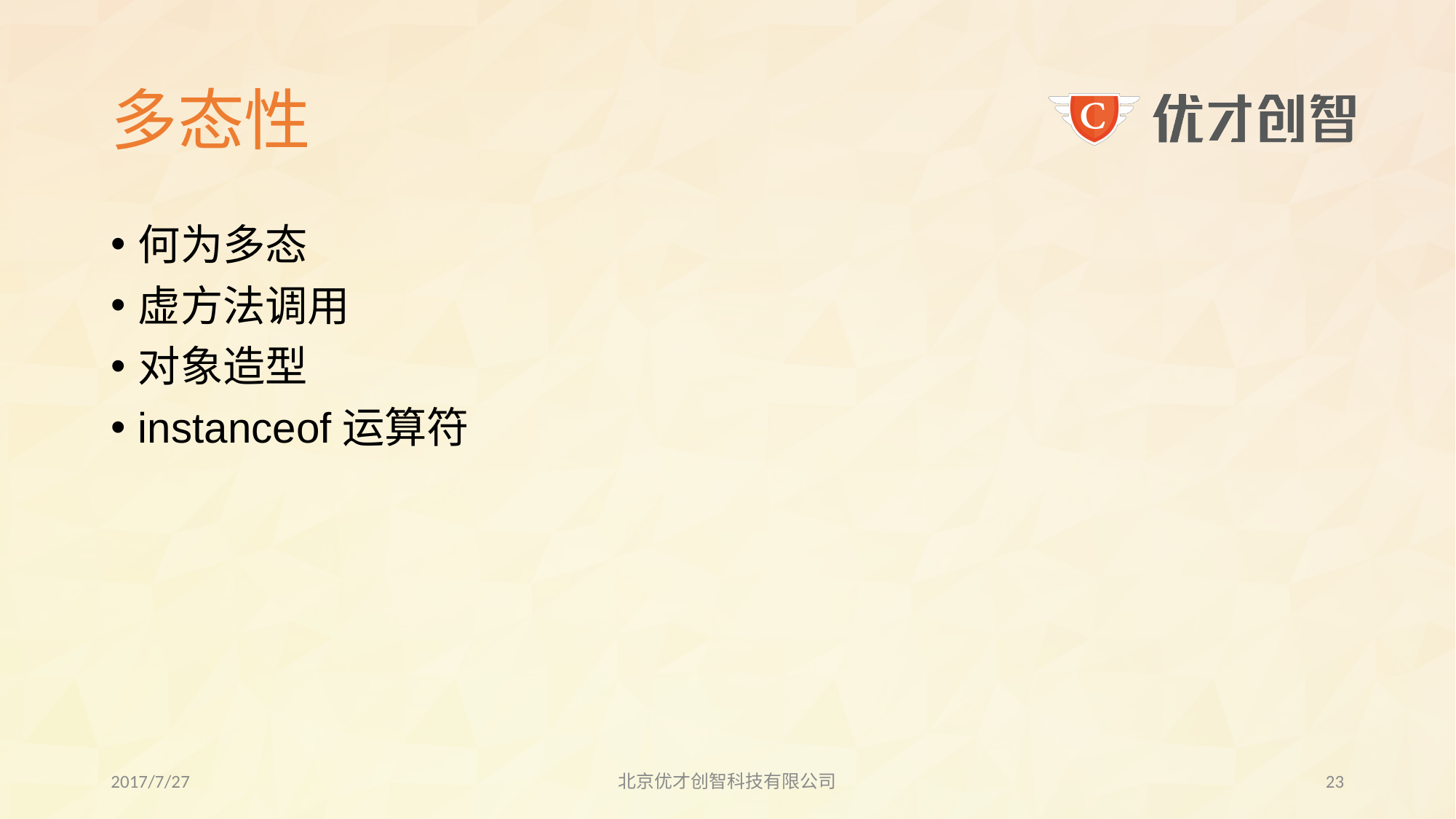

# 多态性
何为多态
虚方法调用
对象造型
instanceof运算符
2017/7/27
北京优才创智科技有限公司
23